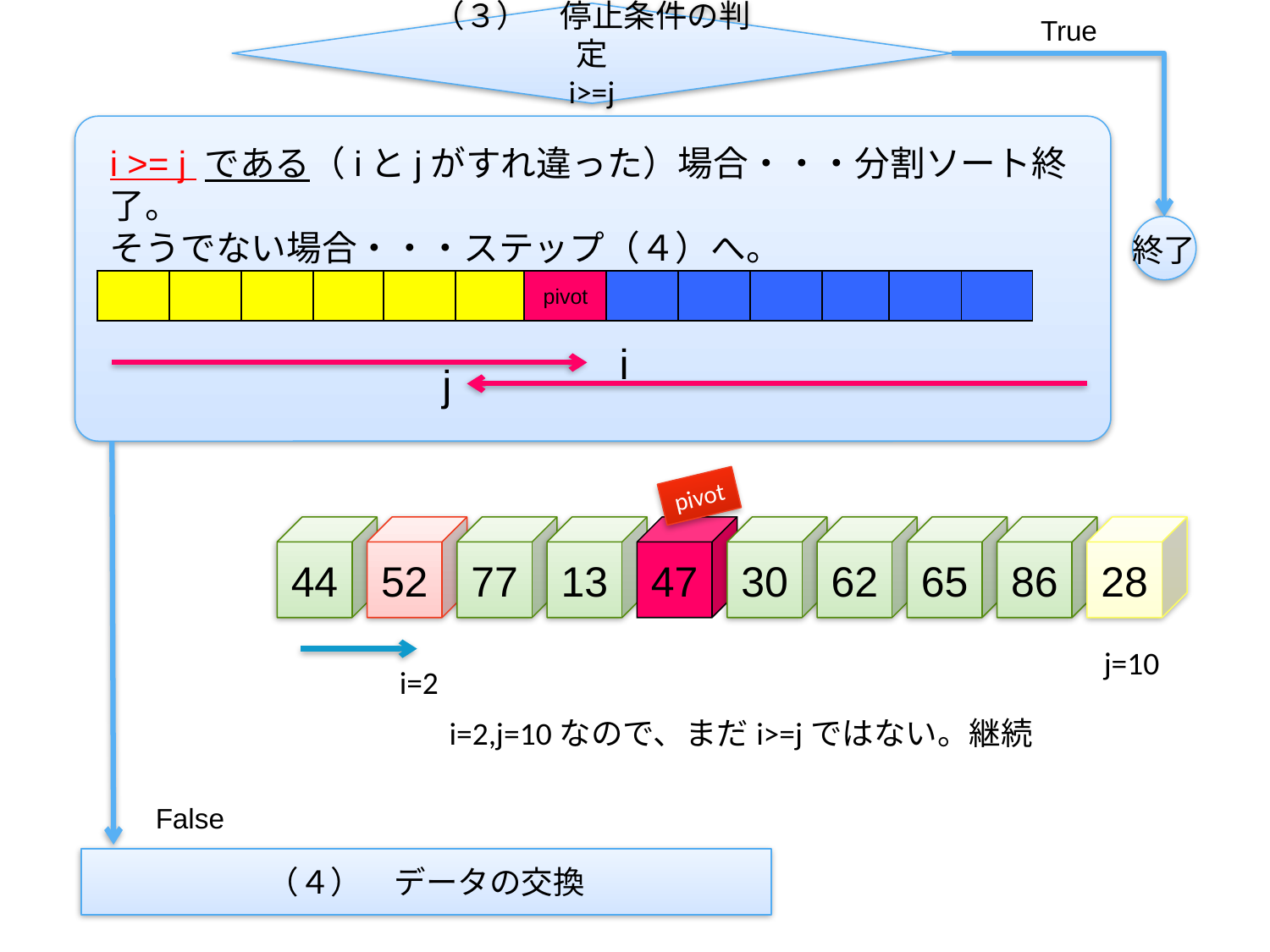

（３）　停止条件の判定
i>=j
True

i >= j である（iとjがすれ違った）場合・・・分割ソート終了。
そうでない場合・・・ステップ（４）へ。

終了

pivot

i
j
pivot
44
52
77
13
47
30
62
65
86
28
j=10
i=2
i=2,j=10なので、まだi>=jではない。継続
False
（４）　データの交換